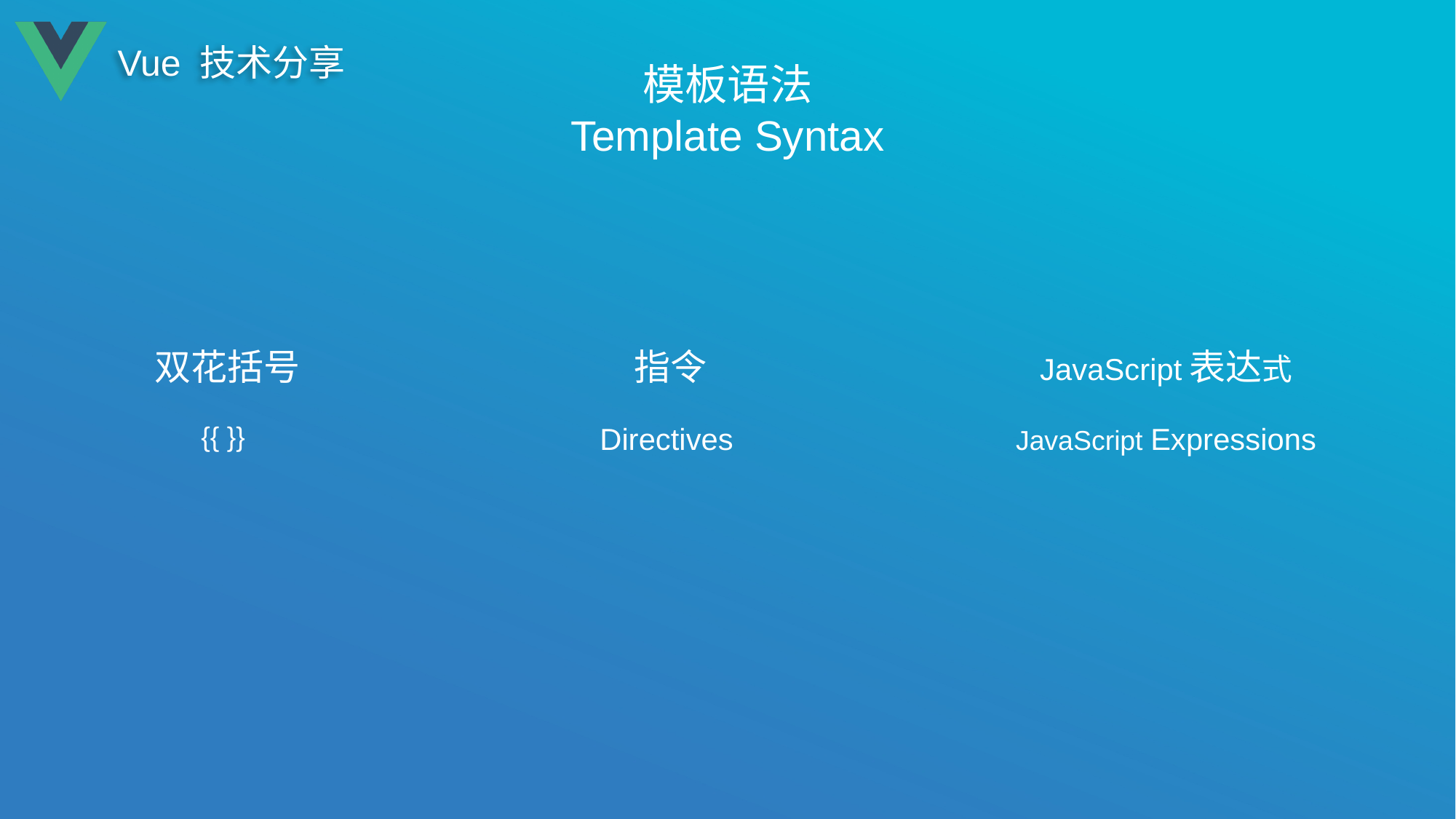

模板语法
Template Syntax
双花括号
{{ }}
指令
Directives
JavaScript表达式
JavaScript Expressions